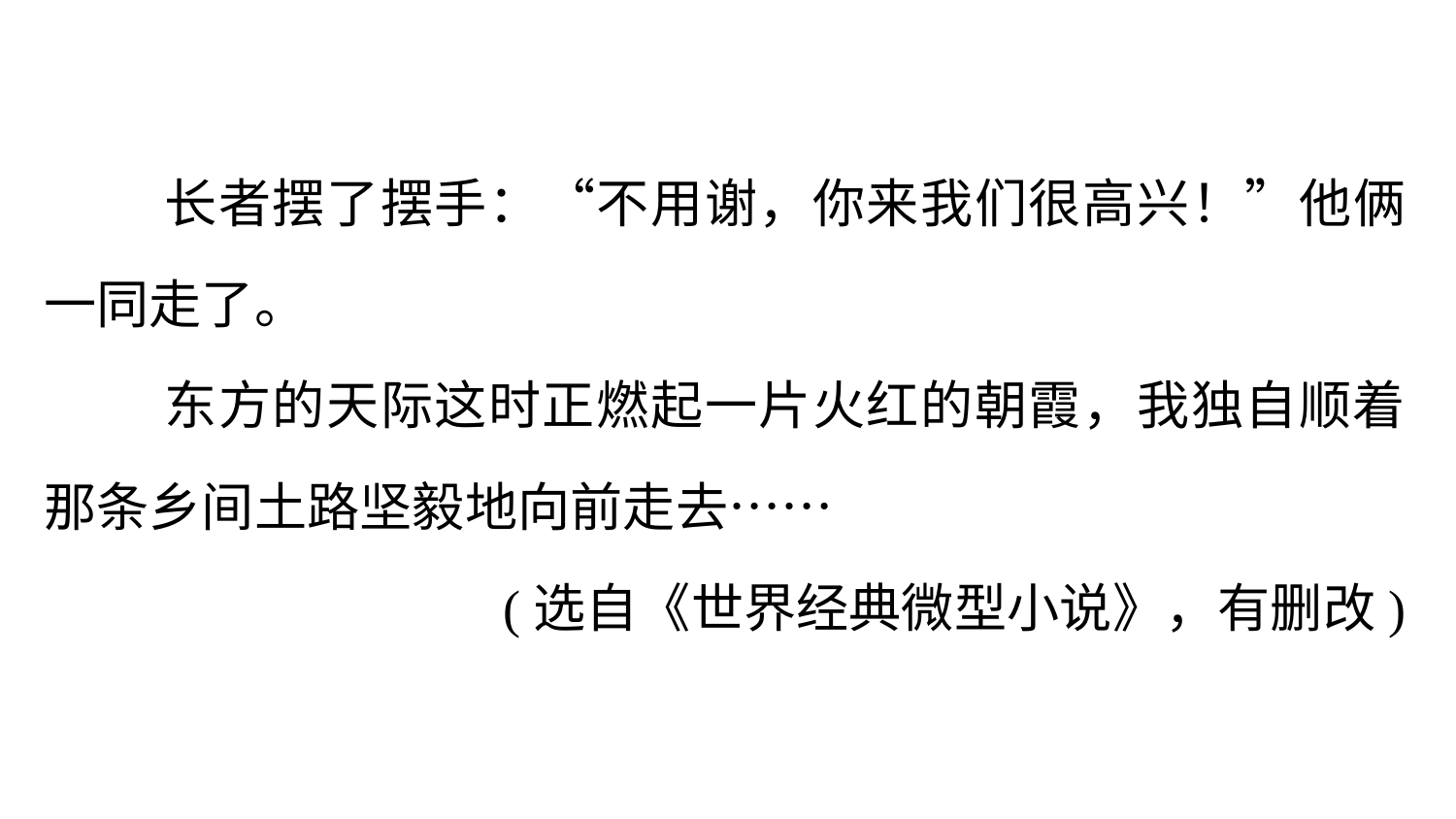

长者摆了摆手：“不用谢，你来我们很高兴！”他俩一同走了。
        东方的天际这时正燃起一片火红的朝霞，我独自顺着那条乡间土路坚毅地向前走去……
(选自《世界经典微型小说》，有删改)